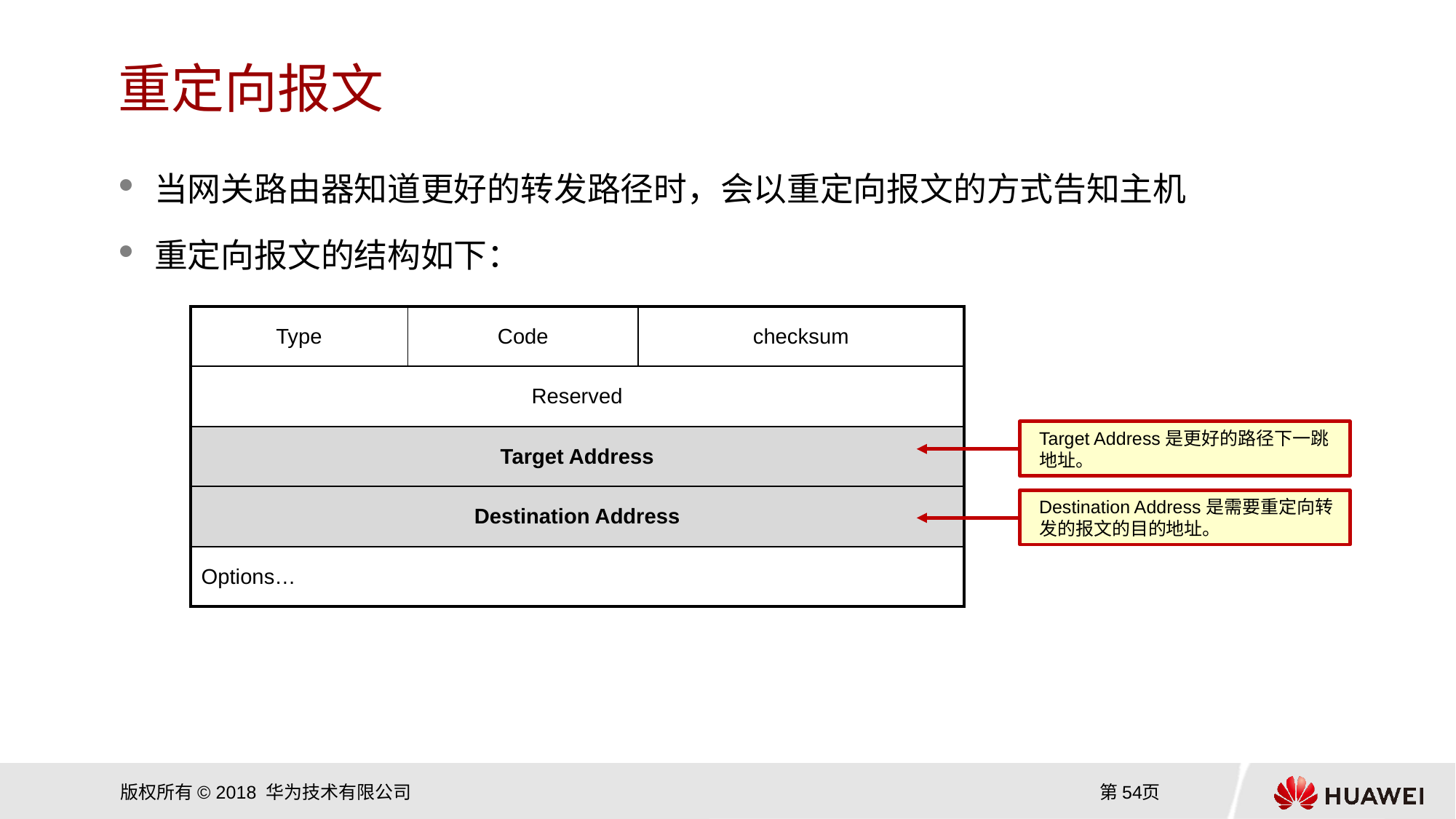

# 重定向报文
当网关路由器知道更好的转发路径时，会以重定向报文的方式告知主机
重定向报文的结构如下：
| Type | Code | checksum |
| --- | --- | --- |
| Reserved |  |  |
| Target Address |  |  |
| Destination Address |  |  |
| Options… |  |  |
Target Address是更好的路径下一跳地址。
Destination Address是需要重定向转发的报文的目的地址。